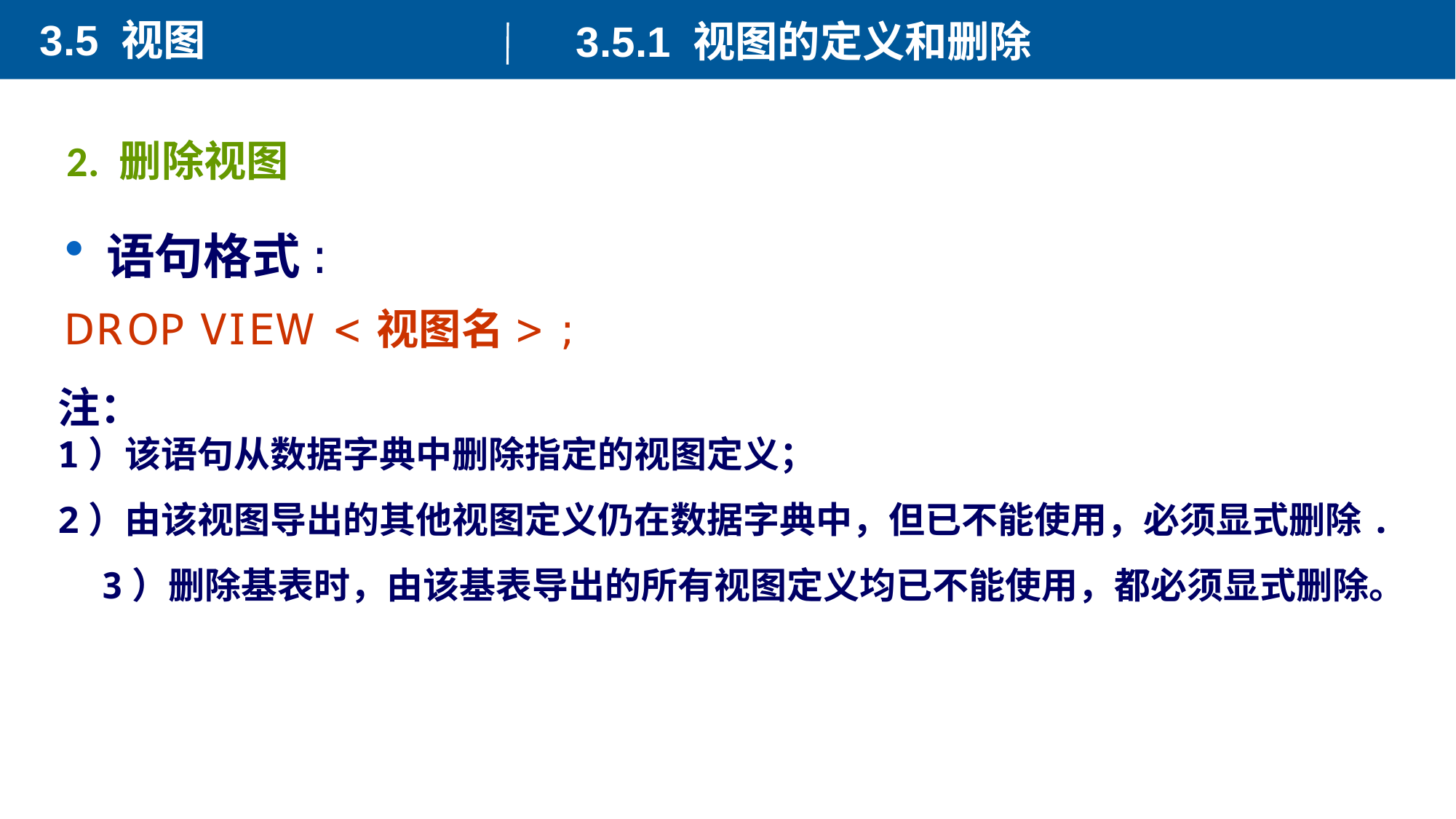

3.5 视图
3.5.1 视图的定义和删除
2. 删除视图
语句格式:
DROP VIEW <视图名> ;
注：
1）该语句从数据字典中删除指定的视图定义；
2）由该视图导出的其他视图定义仍在数据字典中，但已不能使用，必须显式删除.   3）删除基表时，由该基表导出的所有视图定义均已不能使用，都必须显式删除。